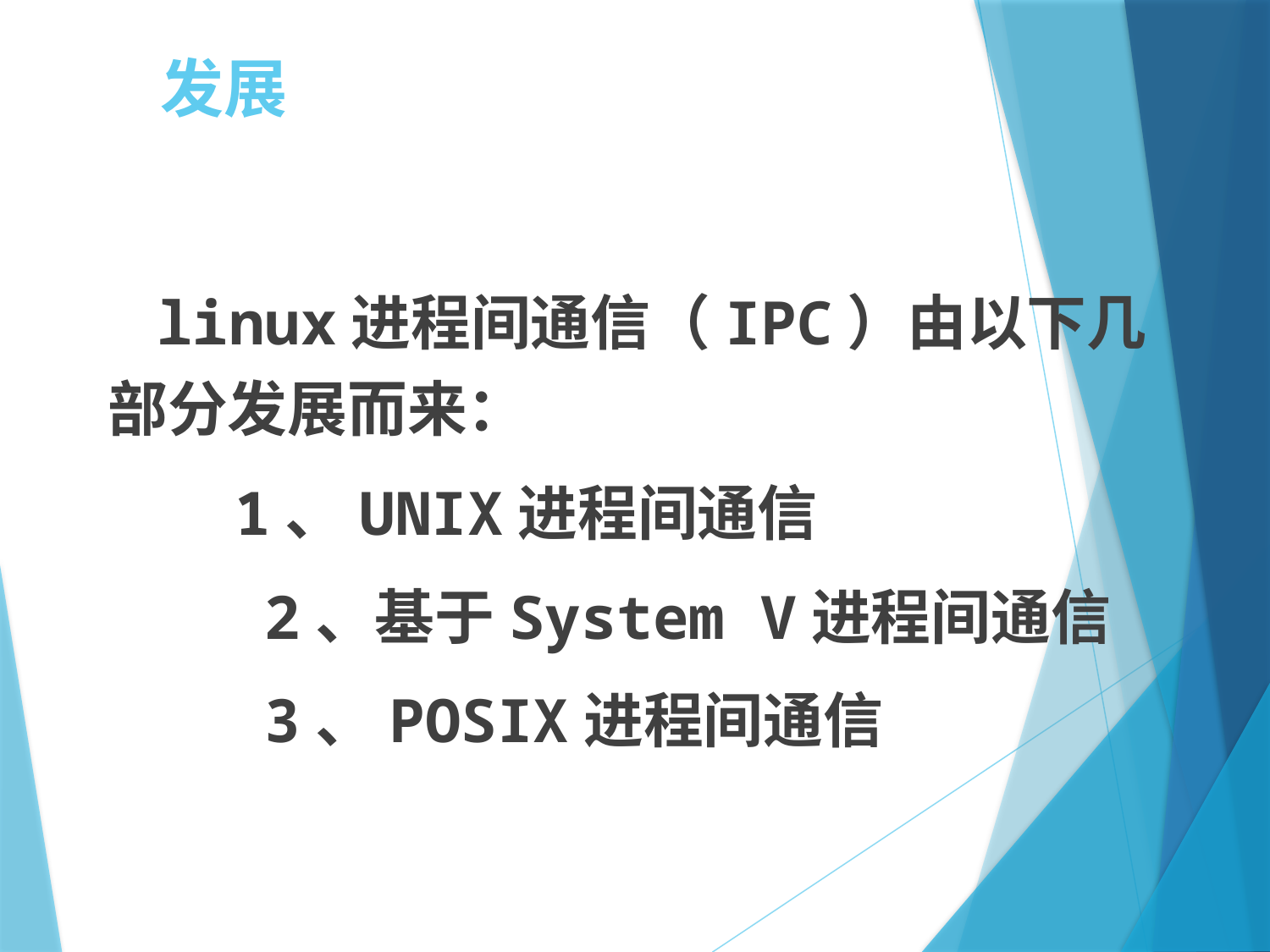

# 发展
linux进程间通信（IPC）由以下几部分发展而来：
	1、UNIX进程间通信
   2、基于System V进程间通信
   3、POSIX进程间通信